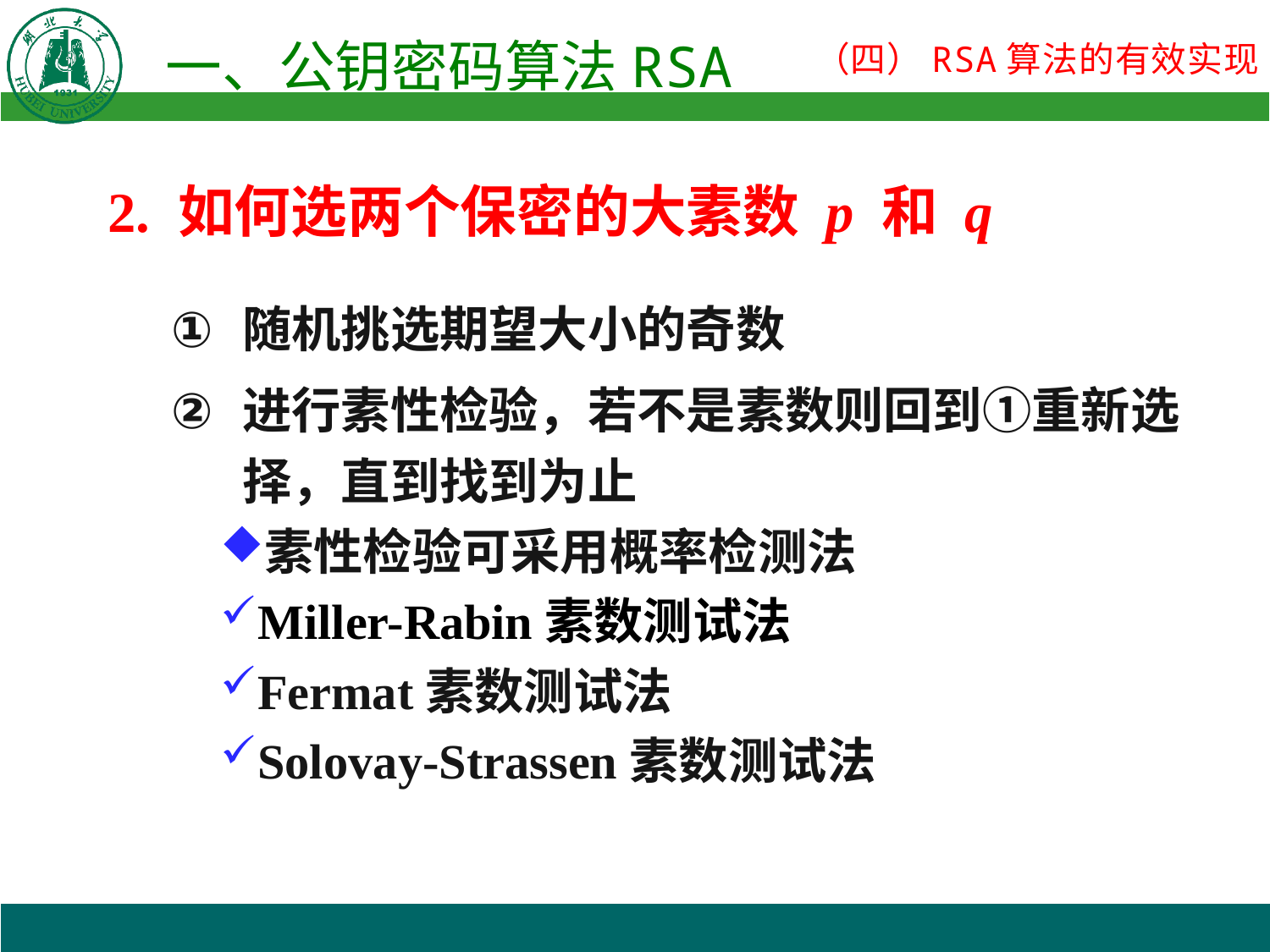

2. 如何选两个保密的大素数 p 和 q
随机挑选期望大小的奇数
进行素性检验，若不是素数则回到①重新选择，直到找到为止
素性检验可采用概率检测法
Miller-Rabin素数测试法
Fermat素数测试法
Solovay-Strassen素数测试法